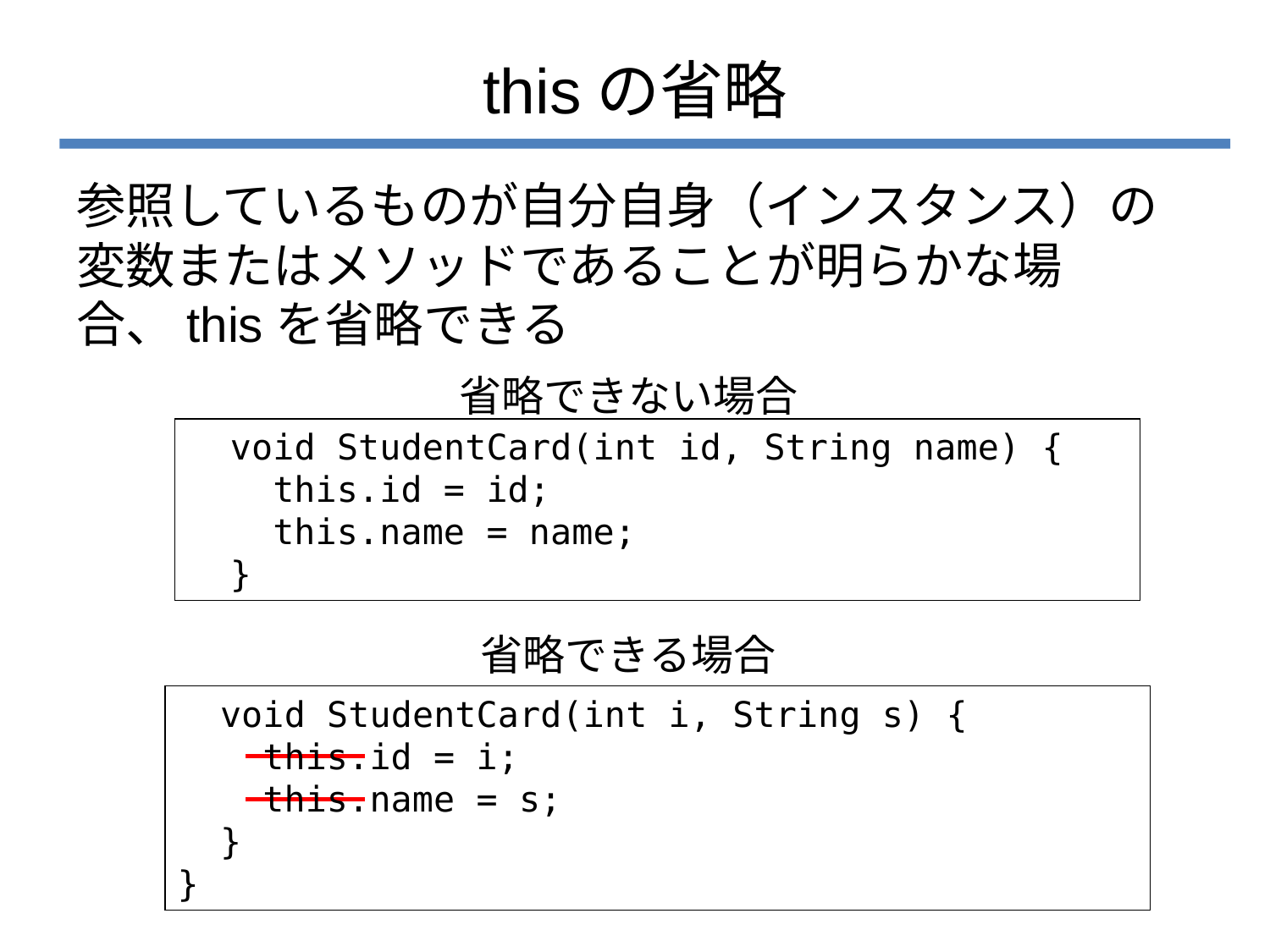

# thisの省略
参照しているものが自分自身（インスタンス）の変数またはメソッドであることが明らかな場合、thisを省略できる
省略できない場合
  void StudentCard(int id, String name) {
    this.id = id;
    this.name = name;
  }
省略できる場合
  void StudentCard(int i, String s) {
    this.id = i;
    this.name = s;
  }
}